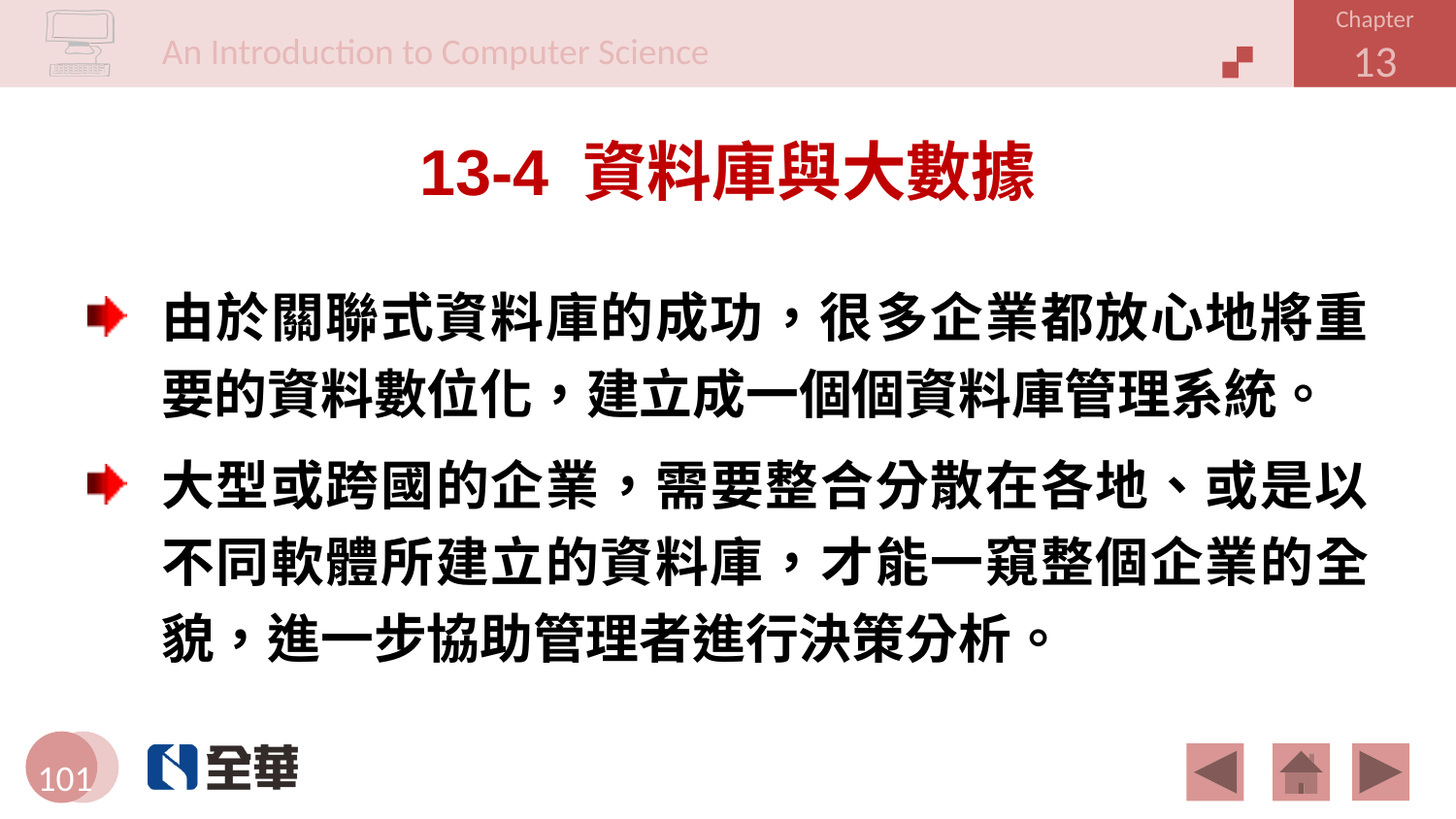

# 13-4 資料庫與大數據
由於關聯式資料庫的成功，很多企業都放心地將重要的資料數位化，建立成一個個資料庫管理系統。
大型或跨國的企業，需要整合分散在各地、或是以不同軟體所建立的資料庫，才能一窺整個企業的全貌，進一步協助管理者進行決策分析。